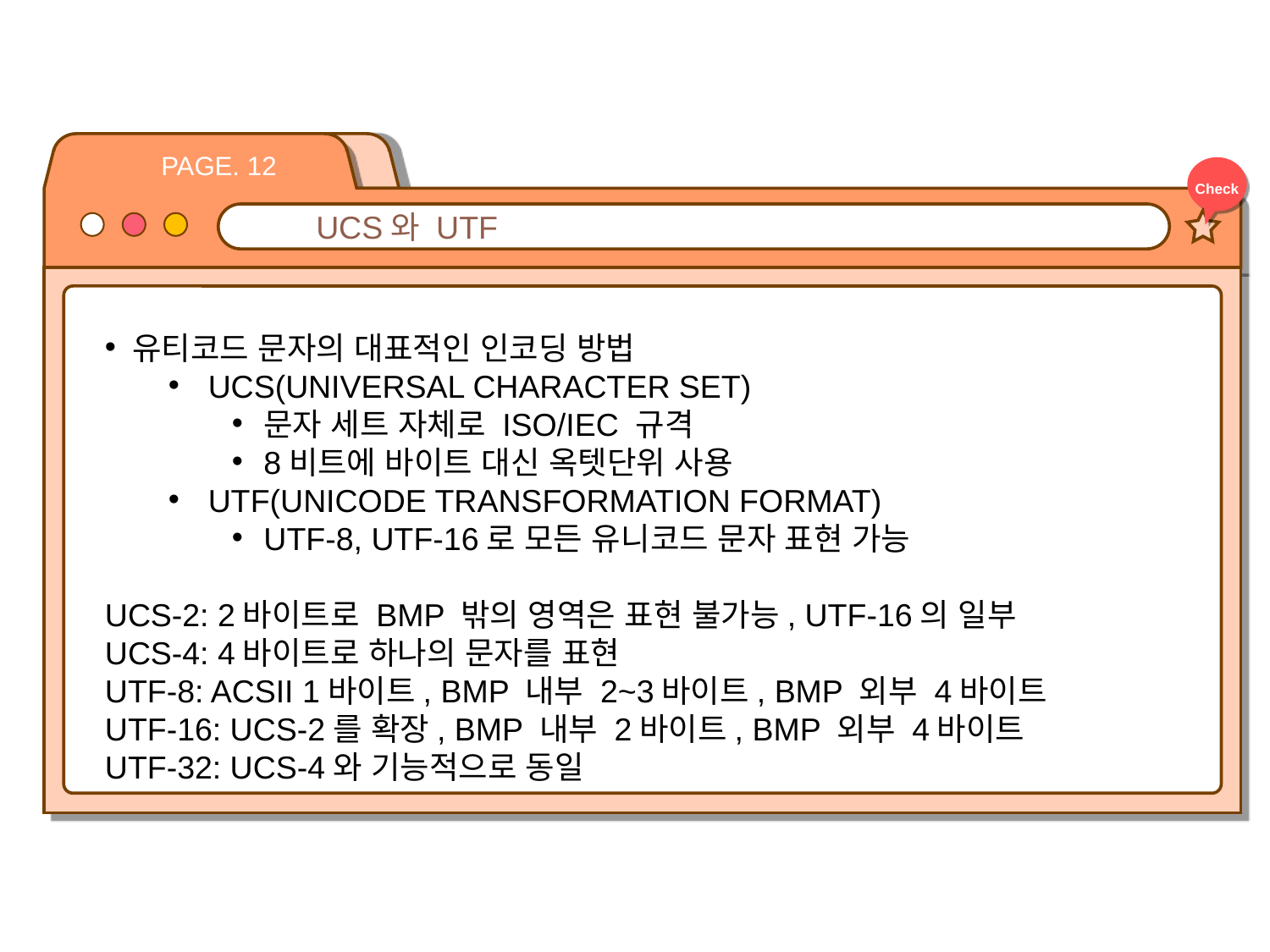

PAGE. 12
Check
📱UCS와 UTF

 유티코드 문자의 대표적인 인코딩 방법
UCS(UNIVERSAL CHARACTER SET)
문자 세트 자체로 ISO/IEC 규격
8비트에 바이트 대신 옥텟단위 사용
UTF(UNICODE TRANSFORMATION FORMAT)
UTF-8, UTF-16로 모든 유니코드 문자 표현 가능

UCS-2: 2바이트로 BMP 밖의 영역은 표현 불가능, UTF-16의 일부
UCS-4: 4바이트로 하나의 문자를 표현
UTF-8: ACSII 1바이트, BMP 내부 2~3바이트, BMP 외부 4바이트
UTF-16: UCS-2를 확장, BMP 내부 2바이트, BMP 외부 4바이트
UTF-32: UCS-4와 기능적으로 동일